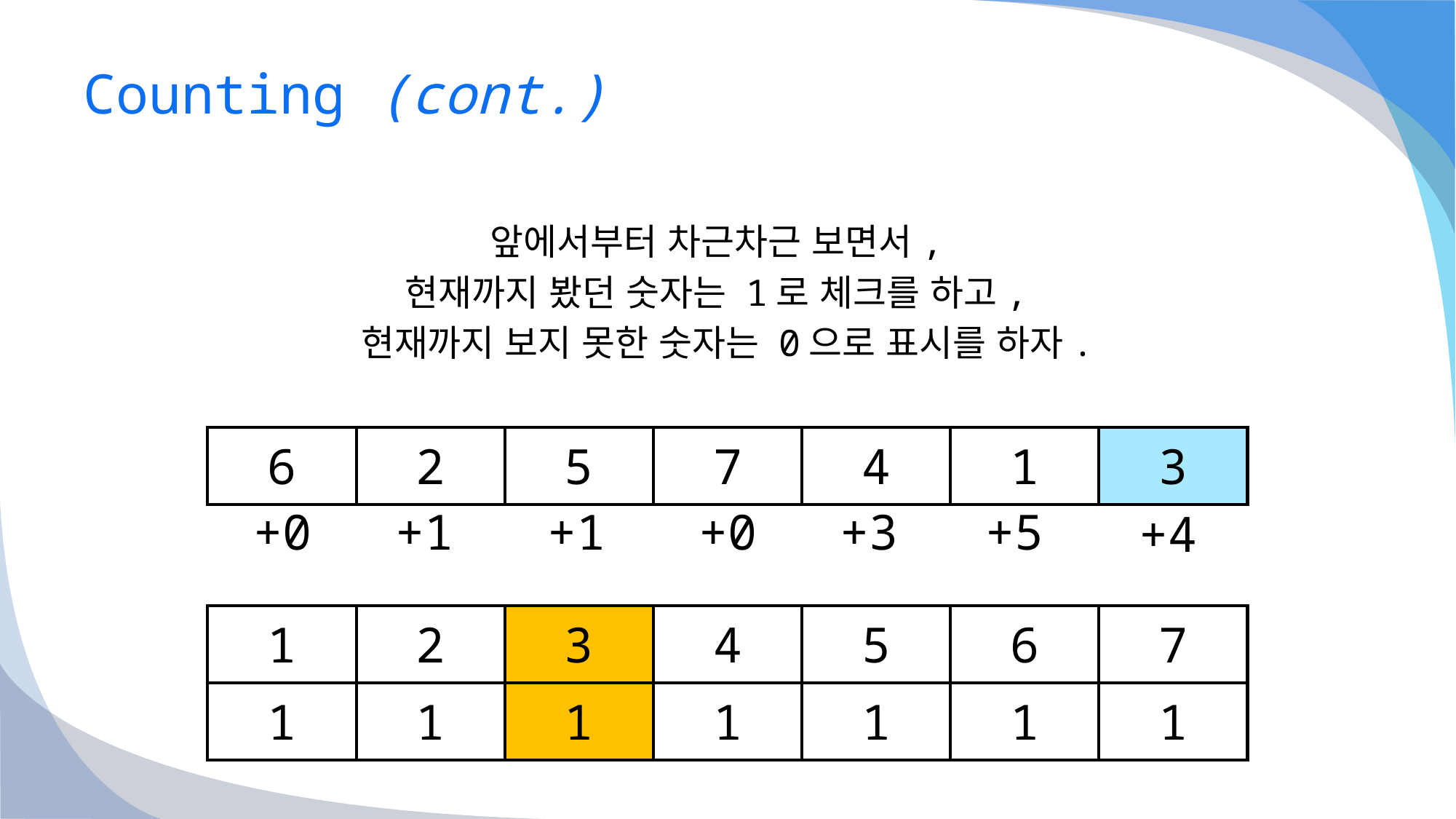

# Counting (cont.)

앞에서부터 차근차근 보면서,
현재까지 봤던 숫자는 1로 체크를 하고,
현재까지 보지 못한 숫자는 0으로 표시를 하자.

| 6 | 2 | 5 | 7 | 4 | 1 | 3 |
| --- | --- | --- | --- | --- | --- | --- |
+0
+1
+1
+0
+3
+5
+4
| 1 | 2 | 3 | 4 | 5 | 6 | 7 |
| --- | --- | --- | --- | --- | --- | --- |
| 1 | 1 | 1 | 1 | 1 | 1 | 1 |